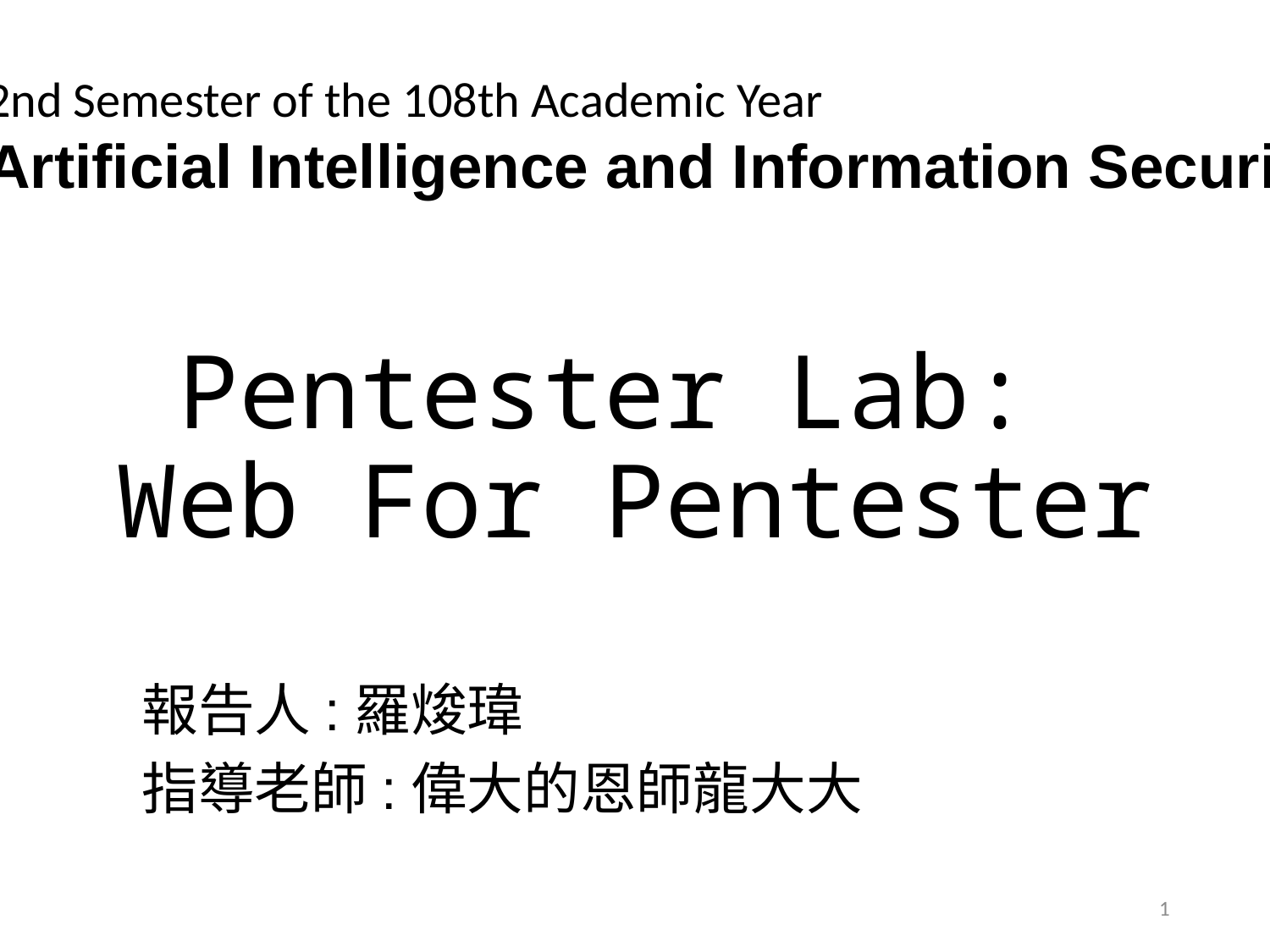

2nd Semester of the 108th Academic Year
Artificial Intelligence and Information Security
Pentester Lab:
Web For Pentester
報告人:羅焌瑋
指導老師:偉大的恩師龍大大
1